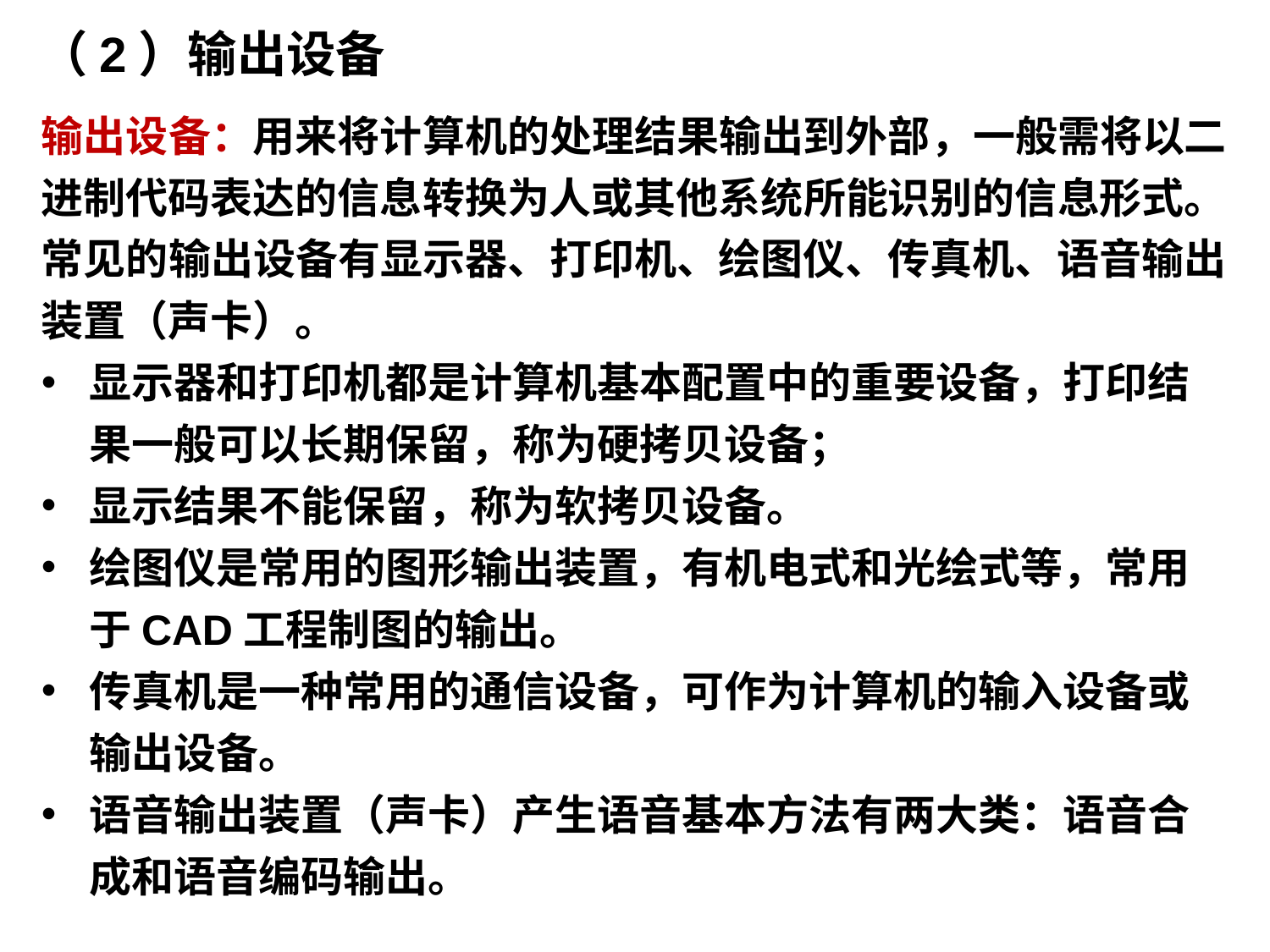

（2）输出设备
输出设备：用来将计算机的处理结果输出到外部，一般需将以二进制代码表达的信息转换为人或其他系统所能识别的信息形式。常见的输出设备有显示器、打印机、绘图仪、传真机、语音输出装置（声卡）。
显示器和打印机都是计算机基本配置中的重要设备，打印结果一般可以长期保留，称为硬拷贝设备；
显示结果不能保留，称为软拷贝设备。
绘图仪是常用的图形输出装置，有机电式和光绘式等，常用于CAD工程制图的输出。
传真机是一种常用的通信设备，可作为计算机的输入设备或输出设备。
语音输出装置（声卡）产生语音基本方法有两大类：语音合成和语音编码输出。
184